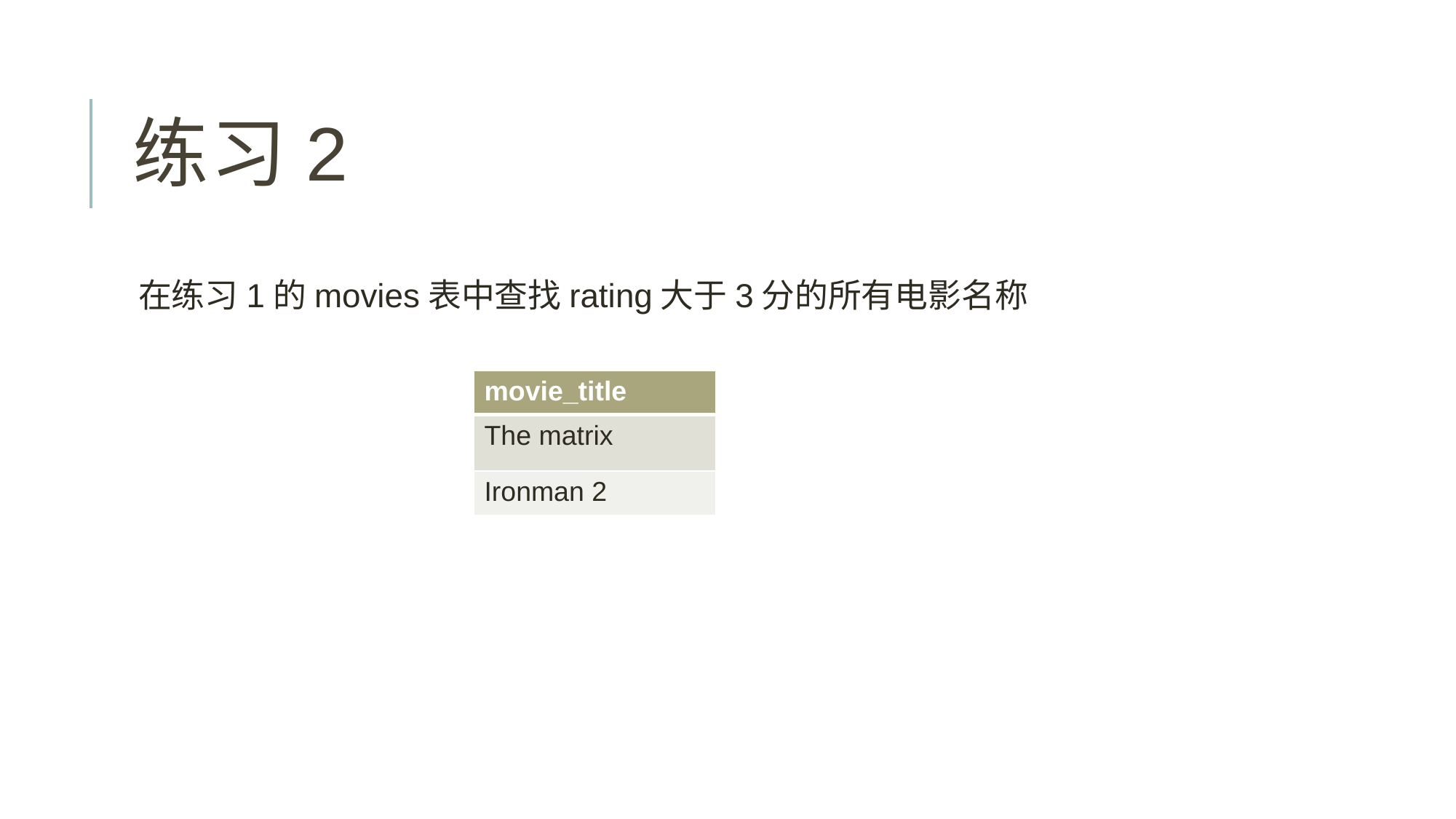

# 练习2
在练习1的movies表中查找rating大于3分的所有电影名称
| movie\_title |
| --- |
| The matrix |
| Ironman 2 |